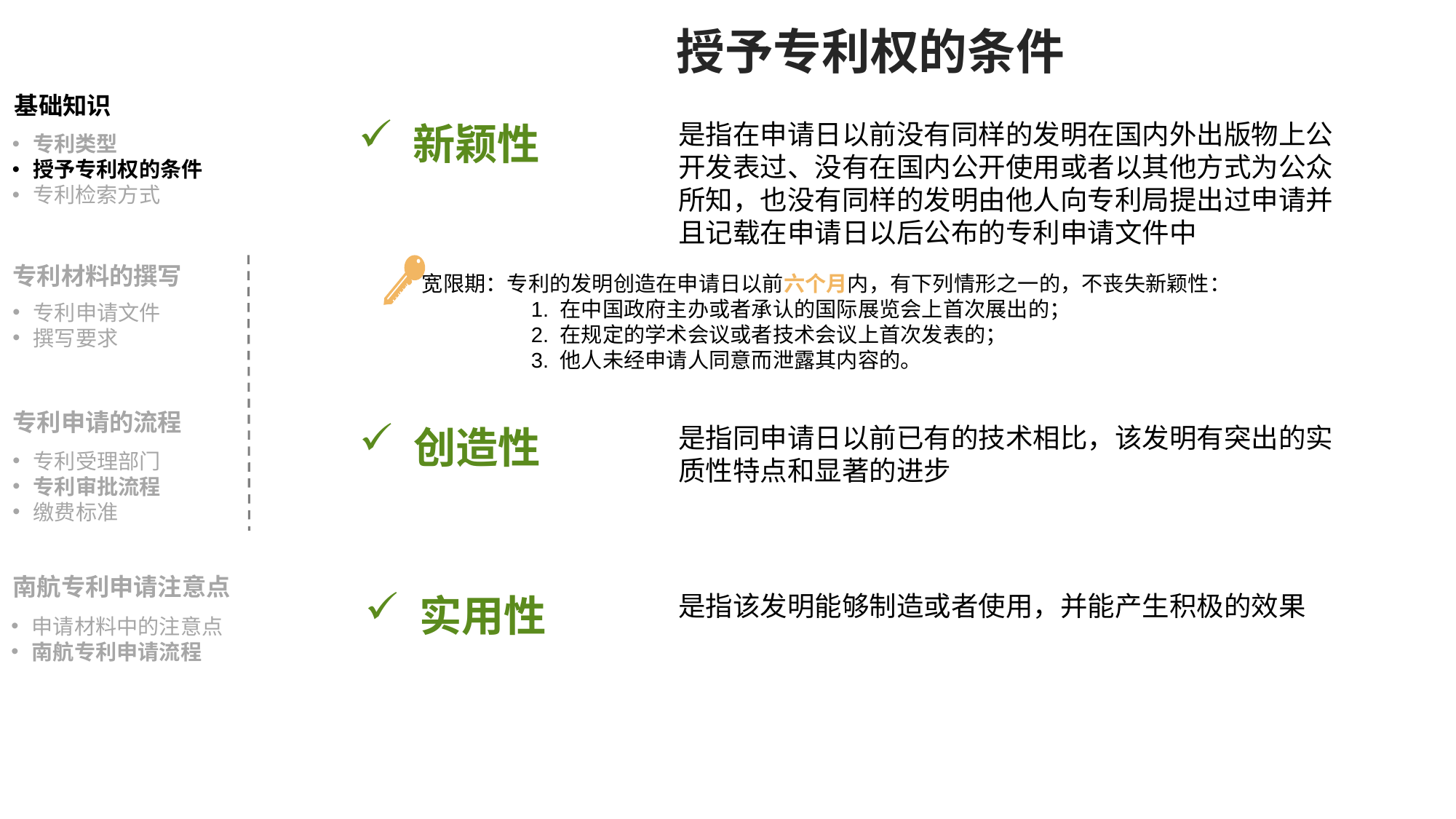

授予专利权的条件
基础知识
专利类型
授予专利权的条件
专利检索方式

新颖性
是指在申请日以前没有同样的发明在国内外出版物上公开发表过、没有在国内公开使用或者以其他方式为公众所知，也没有同样的发明由他人向专利局提出过申请并且记载在申请日以后公布的专利申请文件中
专利材料的撰写

宽限期：专利的发明创造在申请日以前六个月内，有下列情形之一的，不丧失新颖性：
	1. 在中国政府主办或者承认的国际展览会上首次展出的；
	2. 在规定的学术会议或者技术会议上首次发表的；
	3. 他人未经申请人同意而泄露其内容的。
专利申请文件
撰写要求
专利申请的流程
创造性
是指同申请日以前已有的技术相比，该发明有突出的实质性特点和显著的进步
专利受理部门
专利审批流程
缴费标准
南航专利申请注意点
实用性
是指该发明能够制造或者使用，并能产生积极的效果
申请材料中的注意点
南航专利申请流程